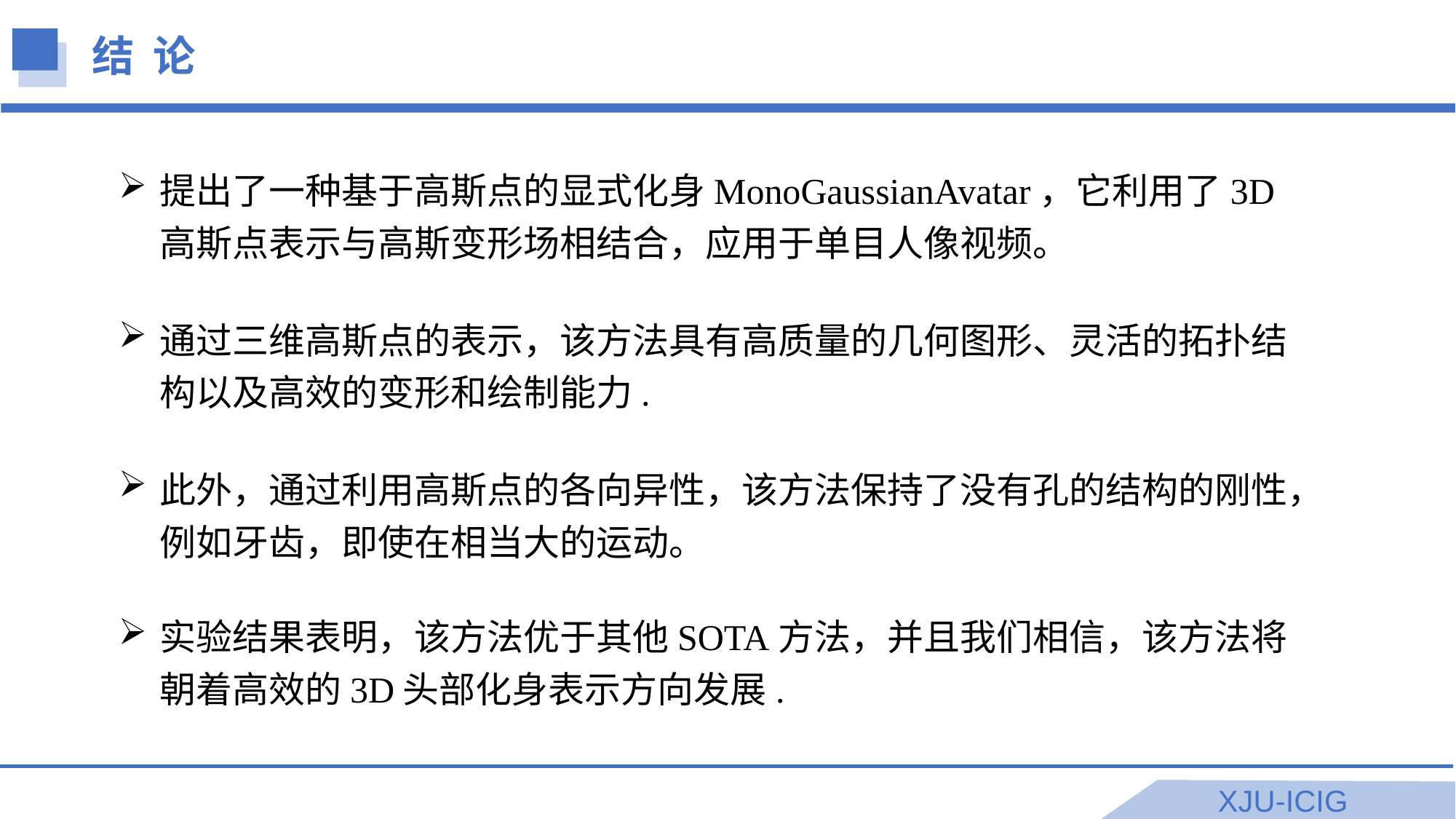

结  论

提出了一种基于高斯点的显式化身MonoGaussianAvatar，它利用了3D高斯点表示与高斯变形场相结合，应用于单目人像视频。
通过三维高斯点的表示，该方法具有高质量的几何图形、灵活的拓扑结构以及高效的变形和绘制能力.
此外，通过利用高斯点的各向异性，该方法保持了没有孔的结构的刚性，例如牙齿，即使在相当大的运动。
实验结果表明，该方法优于其他SOTA方法，并且我们相信，该方法将朝着高效的3D头部化身表示方向发展.
XJU-ICIG